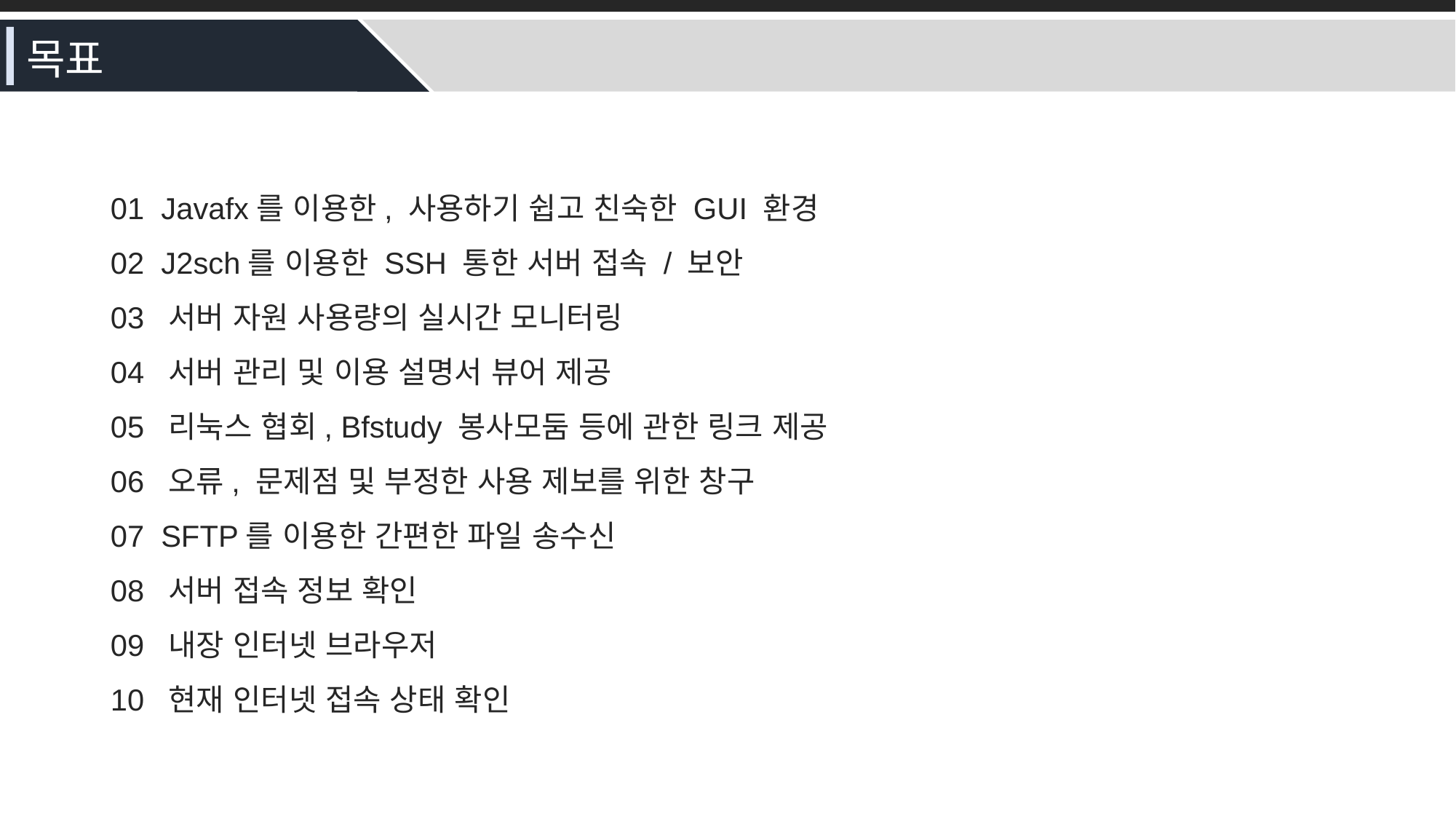

# 목표
01  Javafx를 이용한, 사용하기 쉽고 친숙한 GUI 환경
02  J2sch를 이용한 SSH 통한 서버 접속 / 보안
03  서버 자원 사용량의 실시간 모니터링
04  서버 관리 및 이용 설명서 뷰어 제공
05  리눅스 협회, Bfstudy 봉사모둠 등에 관한 링크 제공
06  오류, 문제점 및 부정한 사용 제보를 위한 창구
07  SFTP를 이용한 간편한 파일 송수신
08  서버 접속 정보 확인
09  내장 인터넷 브라우저
10  현재 인터넷 접속 상태 확인